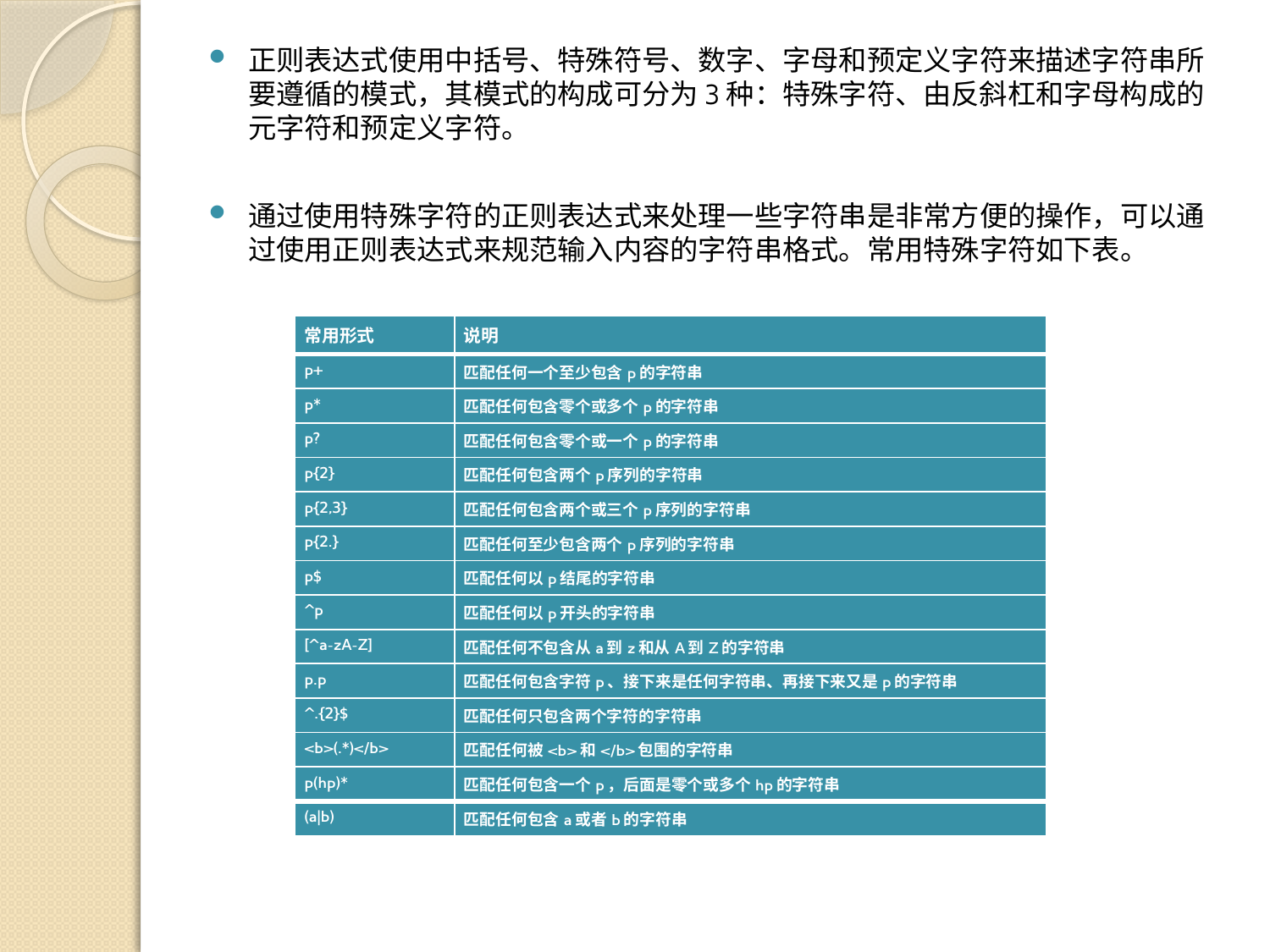

正则表达式使用中括号、特殊符号、数字、字母和预定义字符来描述字符串所要遵循的模式，其模式的构成可分为3种：特殊字符、由反斜杠和字母构成的元字符和预定义字符。

通过使用特殊字符的正则表达式来处理一些字符串是非常方便的操作，可以通过使用正则表达式来规范输入内容的字符串格式。常用特殊字符如下表。
| 常用形式 | 说明 |
| --- | --- |
| p+ | 匹配任何一个至少包含p的字符串 |
| p\* | 匹配任何包含零个或多个p的字符串 |
| p? | 匹配任何包含零个或一个p的字符串 |
| p{2} | 匹配任何包含两个p序列的字符串 |
| p{2,3} | 匹配任何包含两个或三个p序列的字符串 |
| p{2.} | 匹配任何至少包含两个p序列的字符串 |
| p$ | 匹配任何以p结尾的字符串 |
| ^p | 匹配任何以p开头的字符串 |
| [^a-zA-Z] | 匹配任何不包含从a到z和从A到Z的字符串 |
| p.p | 匹配任何包含字符p、接下来是任何字符串、再接下来又是p的字符串 |
| ^.{2}$ | 匹配任何只包含两个字符的字符串 |
| <b>(.\*)</b> | 匹配任何被<b>和</b>包围的字符串 |
| p(hp)\* | 匹配任何包含一个p，后面是零个或多个hp的字符串 |
| (a|b) | 匹配任何包含a或者b的字符串 |